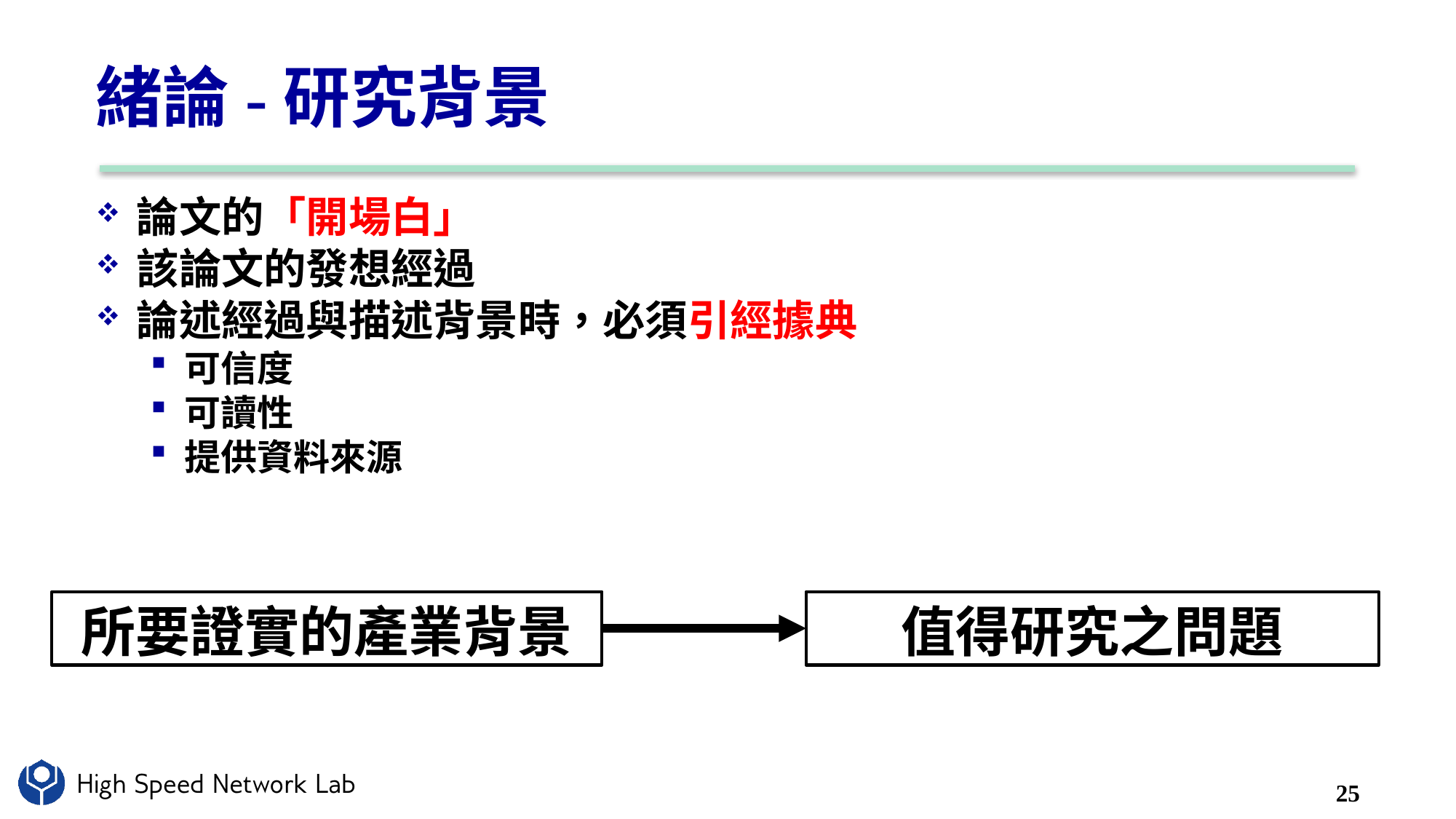

# 緒論-研究背景
論文的「開場白」
該論文的發想經過
論述經過與描述背景時，必須引經據典
可信度
可讀性
提供資料來源
所要證實的產業背景
值得研究之問題
25